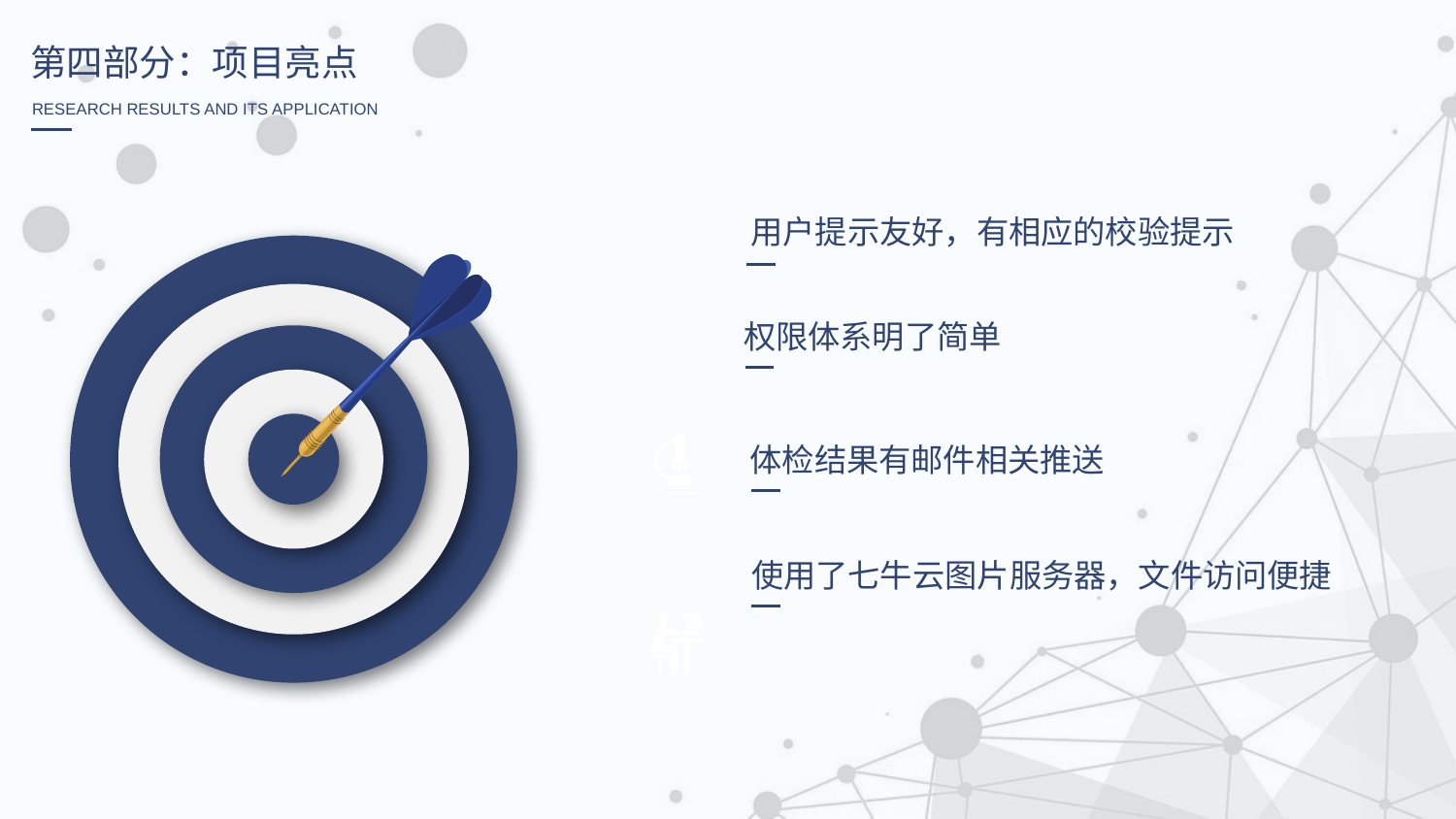

第四部分：项目亮点
RESEARCH RESULTS AND ITS APPLICATION
用户提示友好，有相应的校验提示

权限体系明了简单
体检结果有邮件相关推送

使用了七牛云图片服务器，文件访问便捷